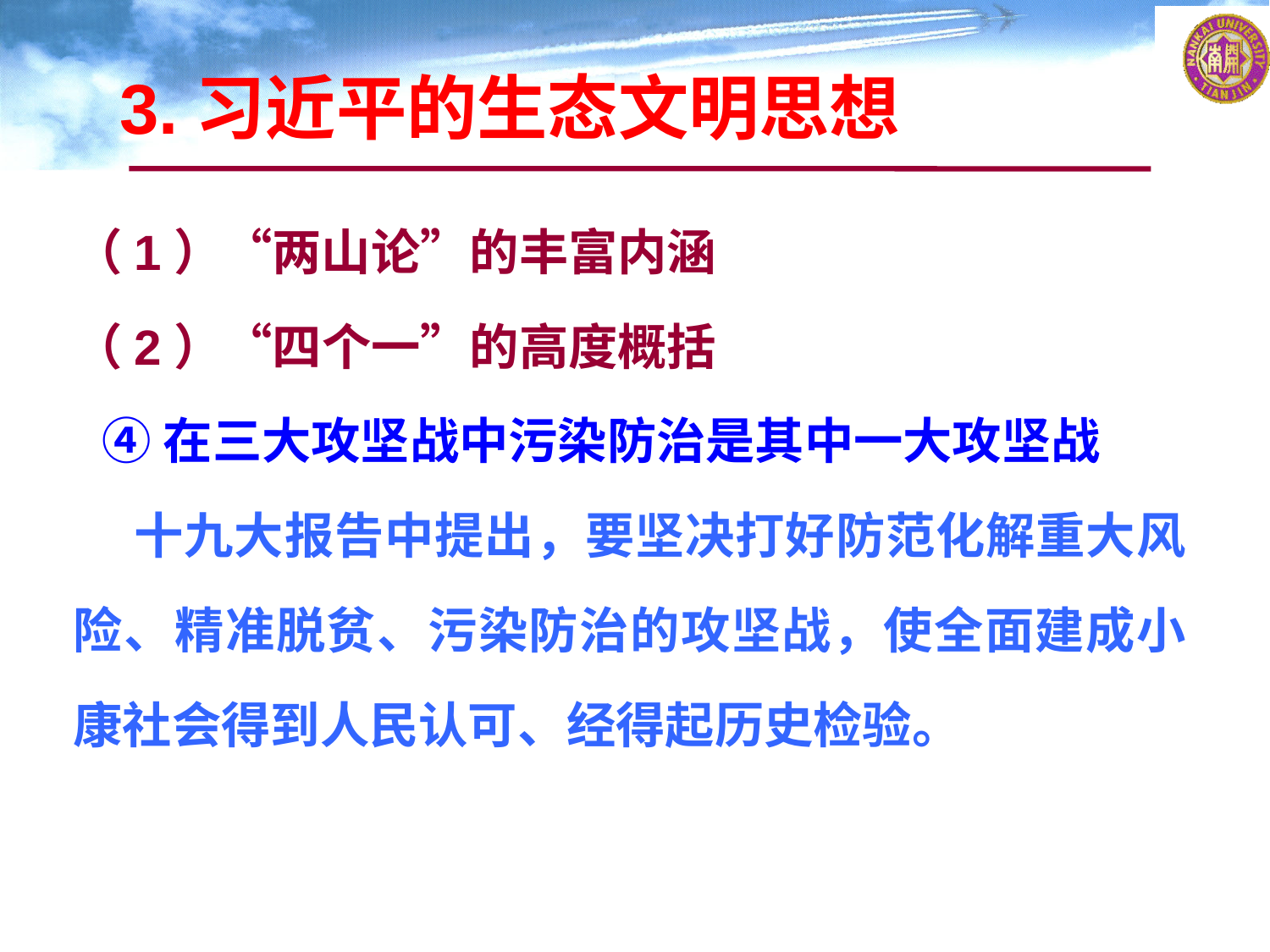

3.习近平的生态文明思想
（1）“两山论”的丰富内涵
（2）“四个一”的高度概括
   ④在三大攻坚战中污染防治是其中一大攻坚战
    十九大报告中提出，要坚决打好防范化解重大风险、精准脱贫、污染防治的攻坚战，使全面建成小康社会得到人民认可、经得起历史检验。